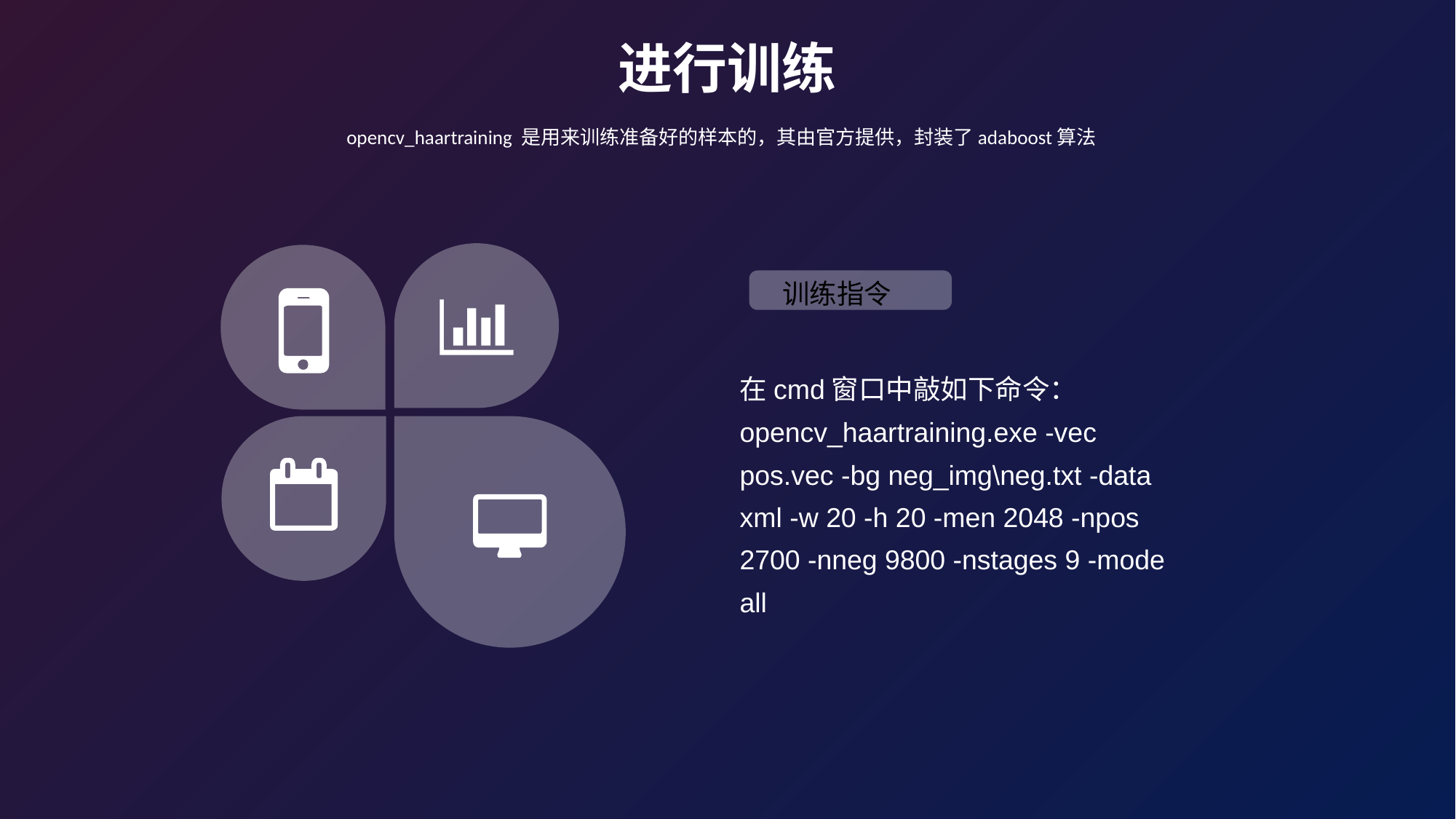

进行训练
opencv_haartraining 是用来训练准备好的样本的，其由官方提供，封装了adaboost算法

训练指令

在cmd窗口中敲如下命令：
opencv_haartraining.exe -vec pos.vec -bg neg_img\neg.txt -data xml -w 20 -h 20 -men 2048 -npos 2700 -nneg 9800 -nstages 9 -mode all